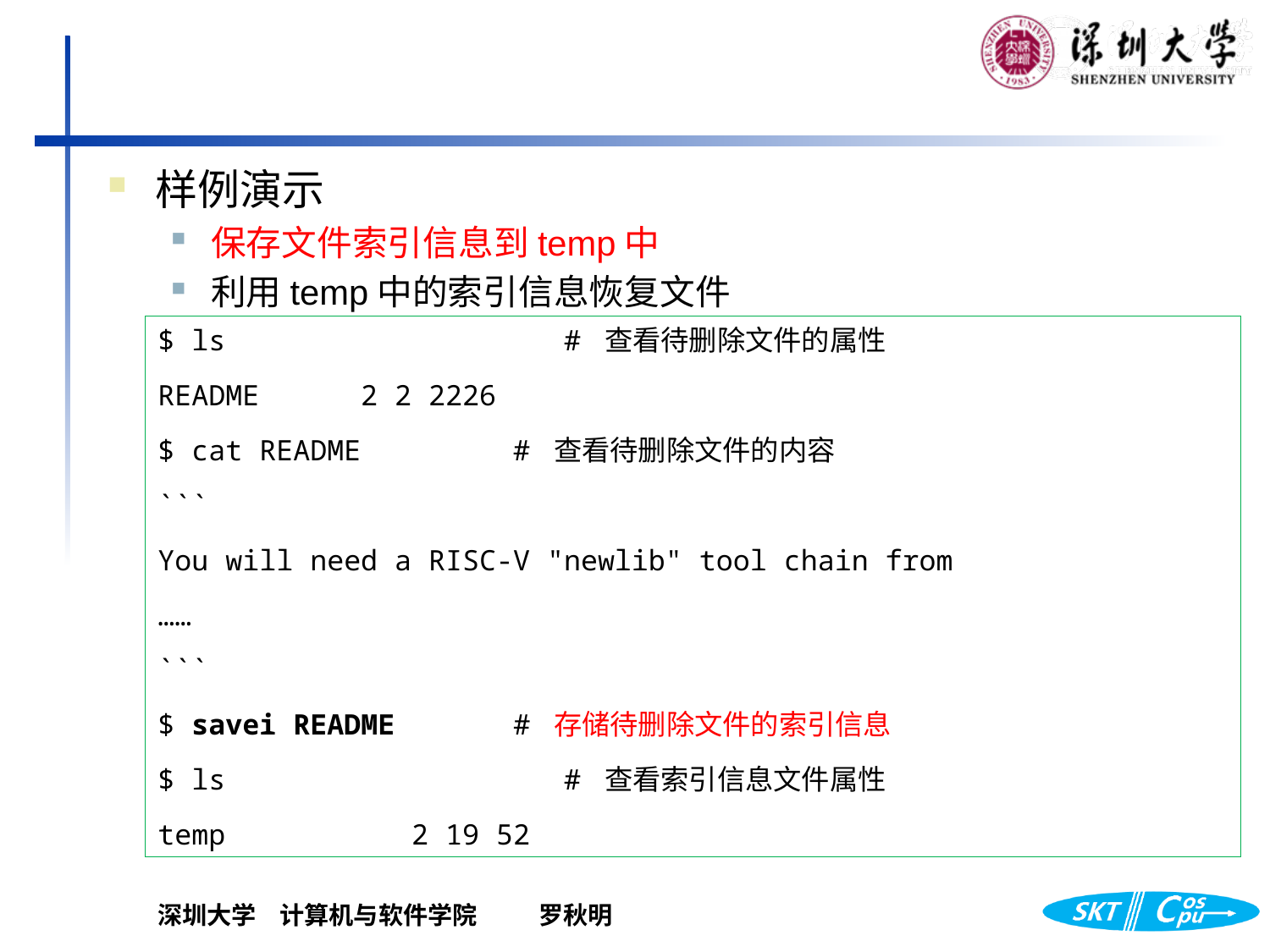

样例演示
保存文件索引信息到temp中
利用temp中的索引信息恢复文件
$ ls                    # 查看待删除文件的属性
README      2 2 2226
$ cat README         # 查看待删除文件的内容
```
You will need a RISC-V "newlib" tool chain from
……
```
$ savei README       # 存储待删除文件的索引信息
$ ls                    # 查看索引信息文件属性
temp           2 19 52